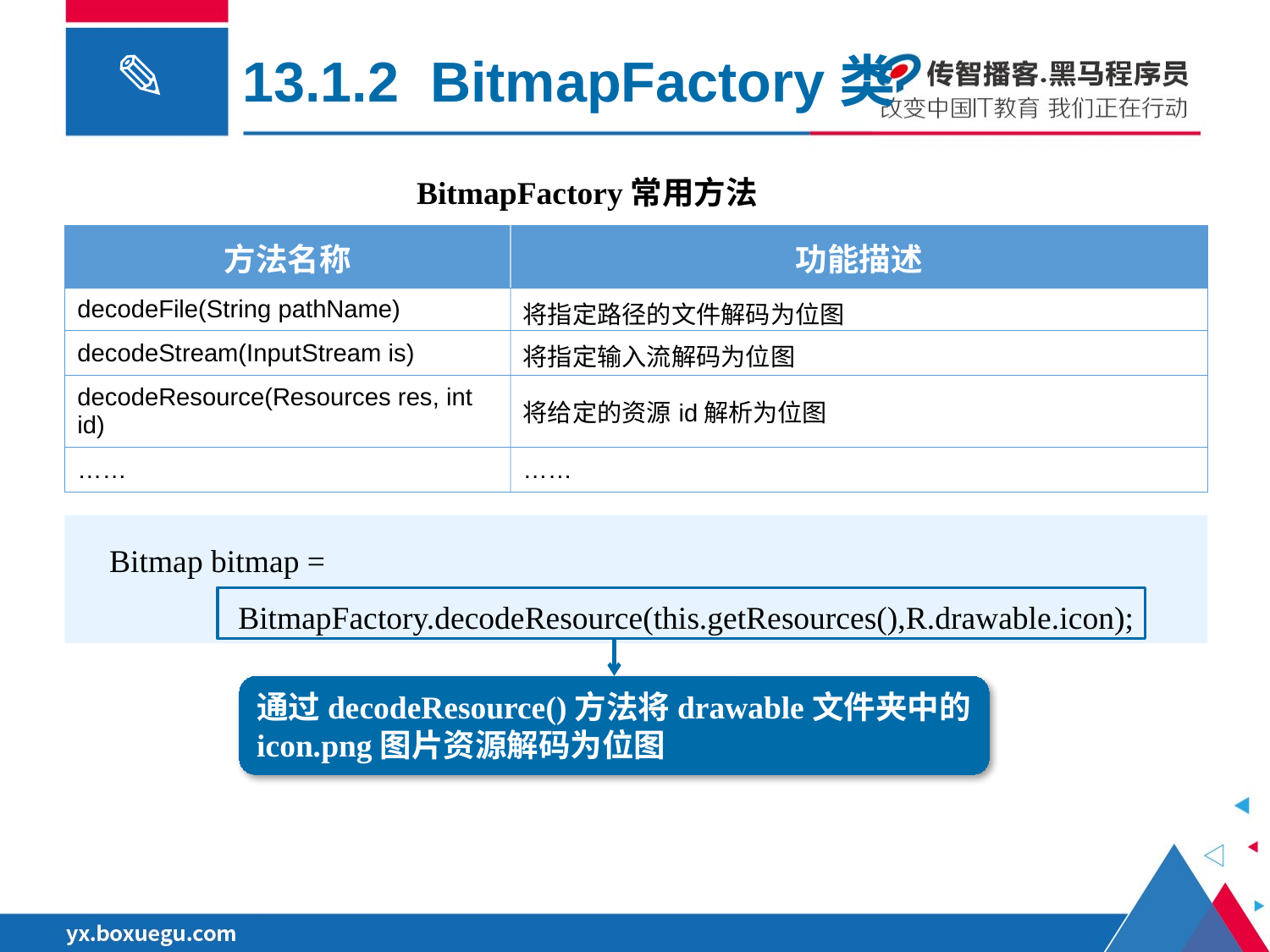

13.1.2  BitmapFactory类
BitmapFactory常用方法
| 方法名称 | 功能描述 |
| --- | --- |
| decodeFile(String pathName) | 将指定路径的文件解码为位图 |
| decodeStream(InputStream is) | 将指定输入流解码为位图 |
| decodeResource(Resources res, int id) | 将给定的资源id解析为位图 |
| …… | …… |
    Bitmap bitmap =
                    BitmapFactory.decodeResource(this.getResources(),R.drawable.icon);

通过decodeResource()方法将drawable文件夹中的icon.png图片资源解码为位图